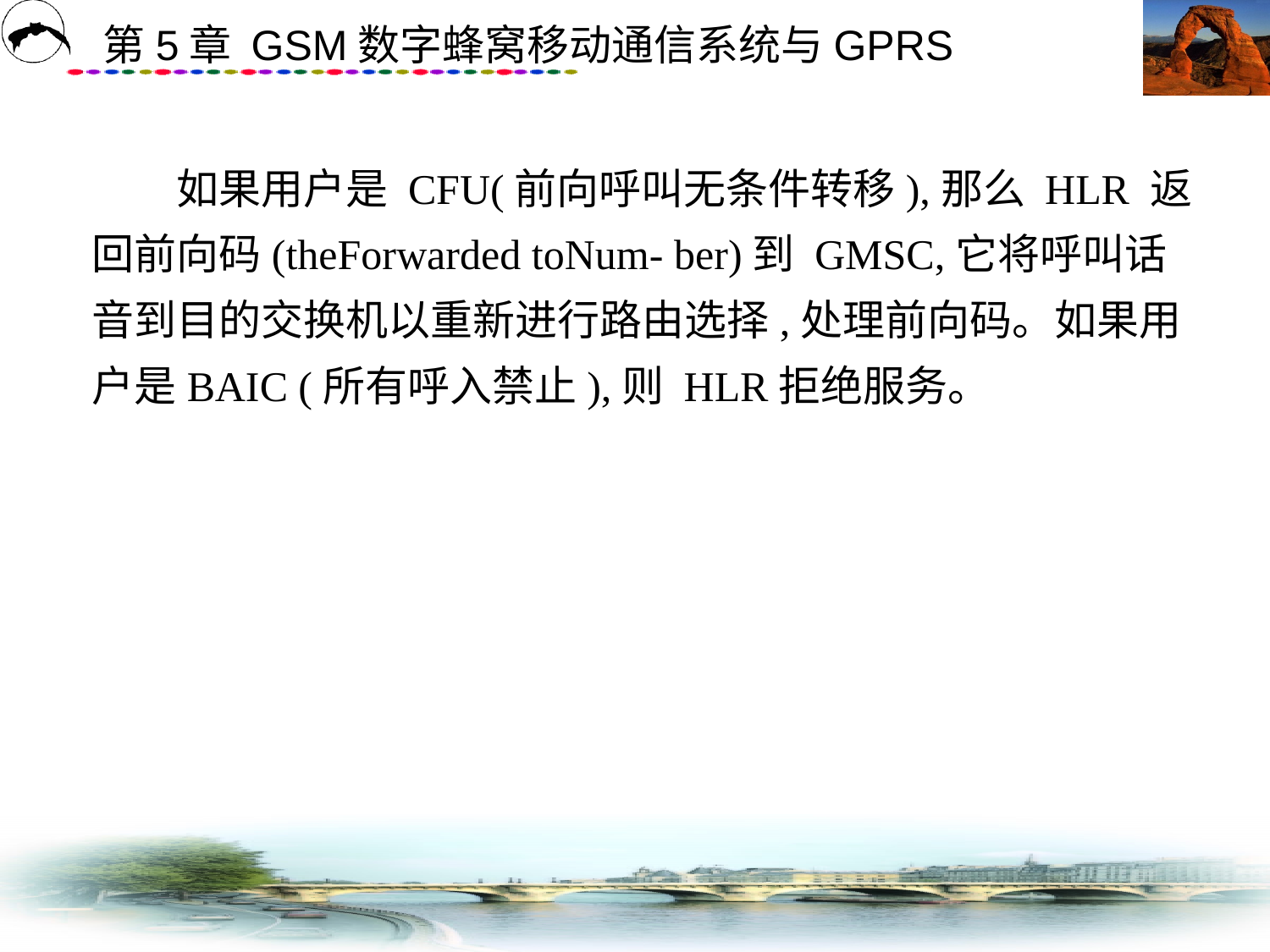

# 如果用户是 CFU(前向呼叫无条件转移),那么 HLR 返回前向码(theForwarded toNum- ber)到 GMSC,它将呼叫话音到目的交换机以重新进行路由选择,处理前向码。如果用户是BAIC (所有呼入禁止),则 HLR拒绝服务。